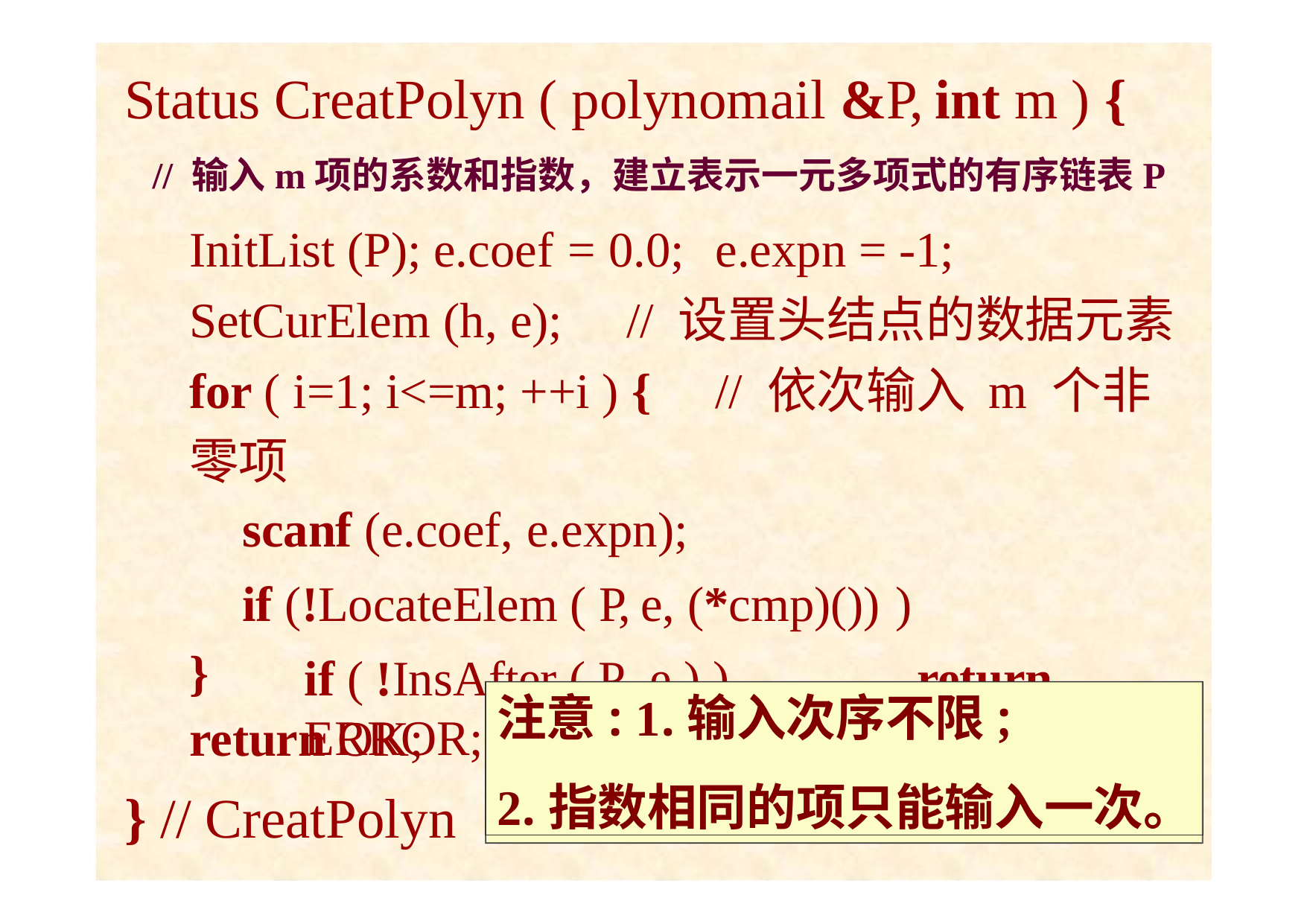

# Status CreatPolyn ( polynomail &P, int m ) {
// 输入m项的系数和指数，建立表示一元多项式的有序链表P
InitList (P); e.coef = 0.0;	e.expn = -1;  SetCurElem (h, e);	// 设置头结点的数据元素 for ( i=1; i<=m; ++i ) {	// 依次输入 m 个非零项
scanf (e.coef, e.expn);
if (!LocateElem ( P, e, (*cmp)()) )
if ( !InsAfter ( P,  e ) )	return ERROR;
}
return OK;
} // CreatPolyn

注意: 1.输入次序不限;
2.指数相同的项只能输入一次。